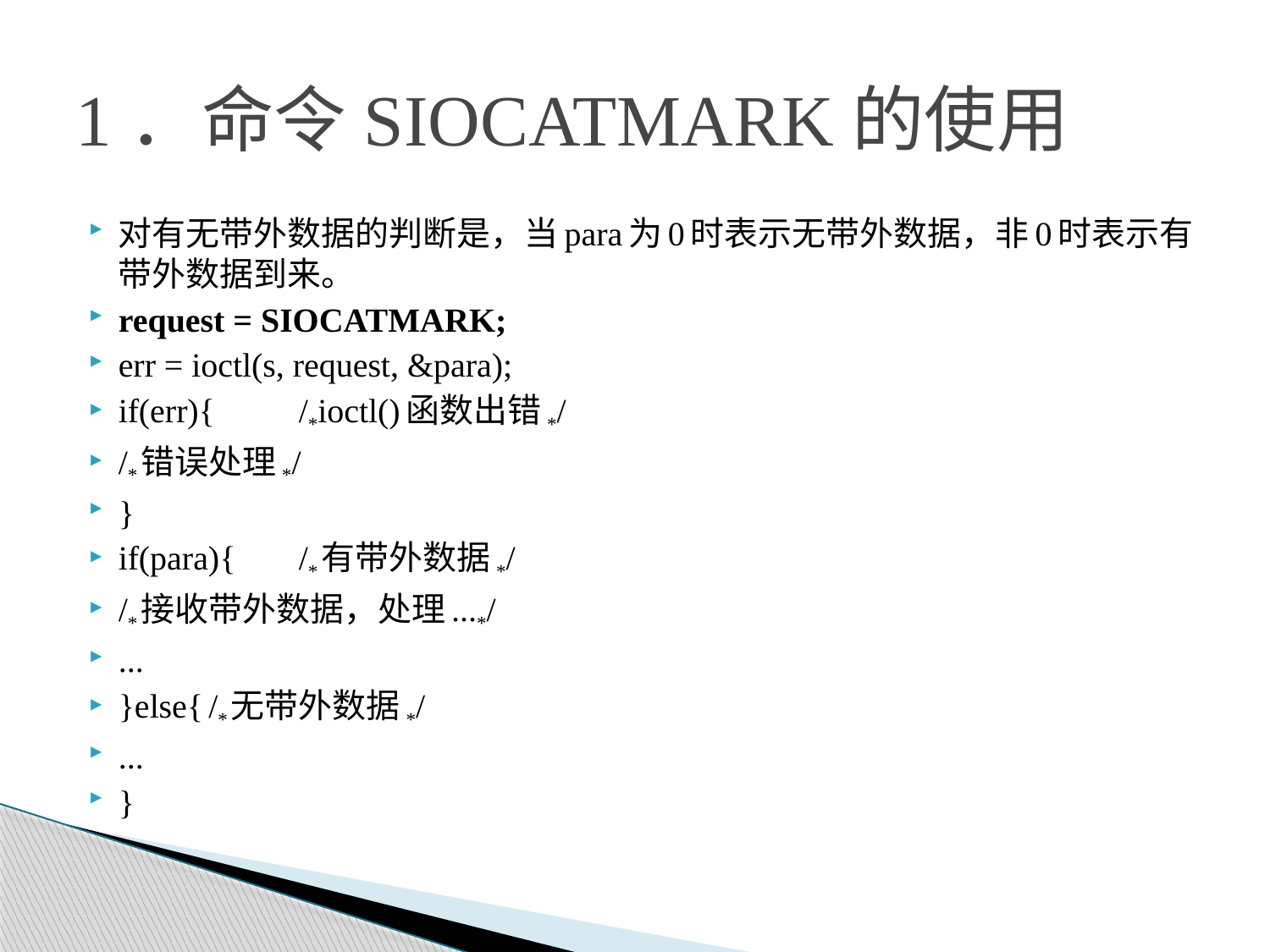

# 1．命令SIOCATMARK的使用
对有无带外数据的判断是，当para为0时表示无带外数据，非0时表示有带外数据到来。
request = SIOCATMARK;
err = ioctl(s, request, &para);
if(err){				/*ioctl()函数出错*/
/*错误处理*/
}
if(para){ 				/*有带外数据*/
/*接收带外数据，处理...*/
...
}else{				/*无带外数据*/
...
}